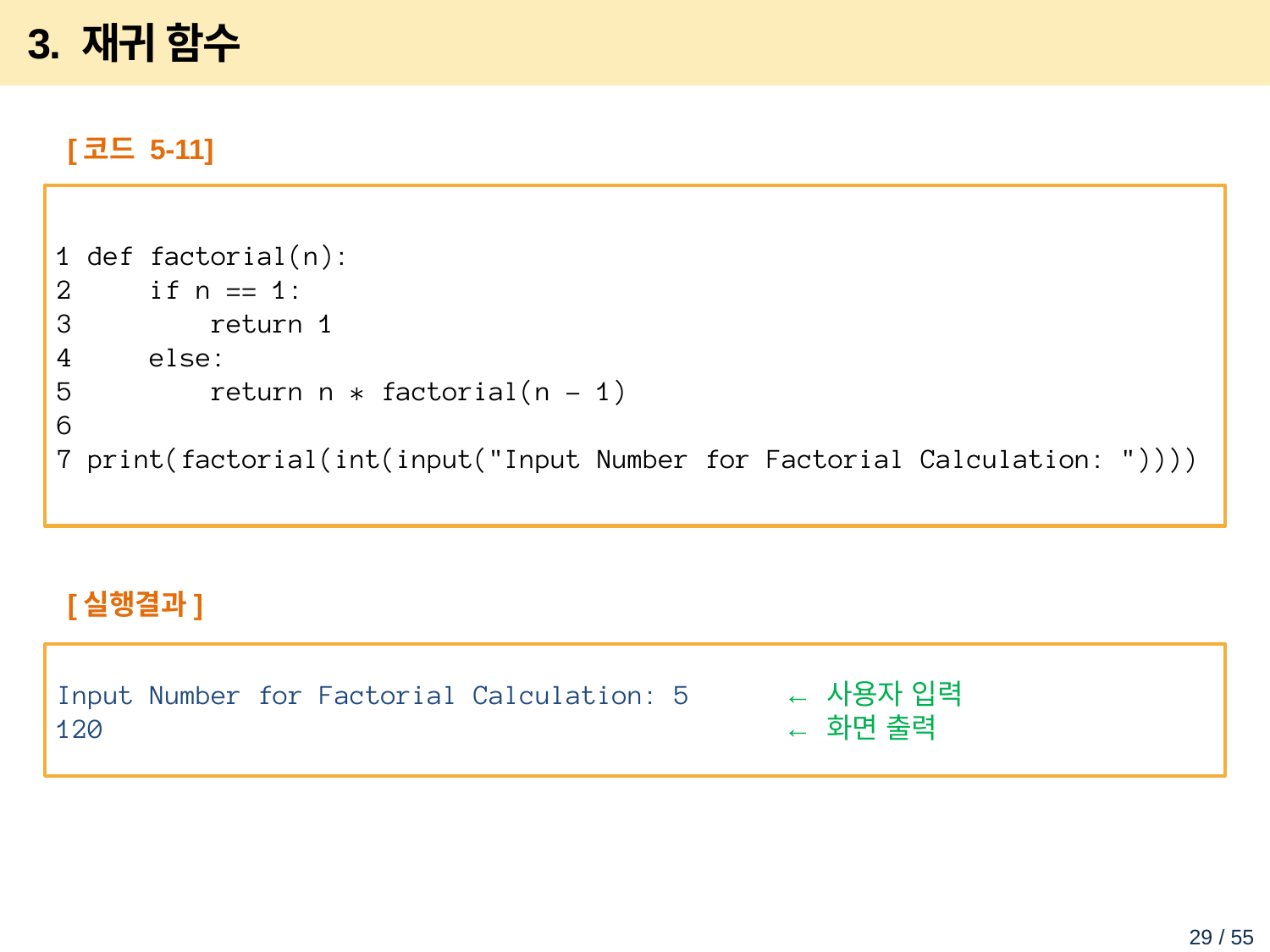

# 3. 재귀 함수

[코드 5-11]
1 def factorial(n):
2     if n == 1:
3         return 1
4     else:
5         return n * factorial(n - 1)
6
7 print(factorial(int(input("Input Number for Factorial Calculation: "))))
[실행결과]
Input Number for Factorial Calculation: 5      ← 사용자 입력
120                                            ← 화면 출력